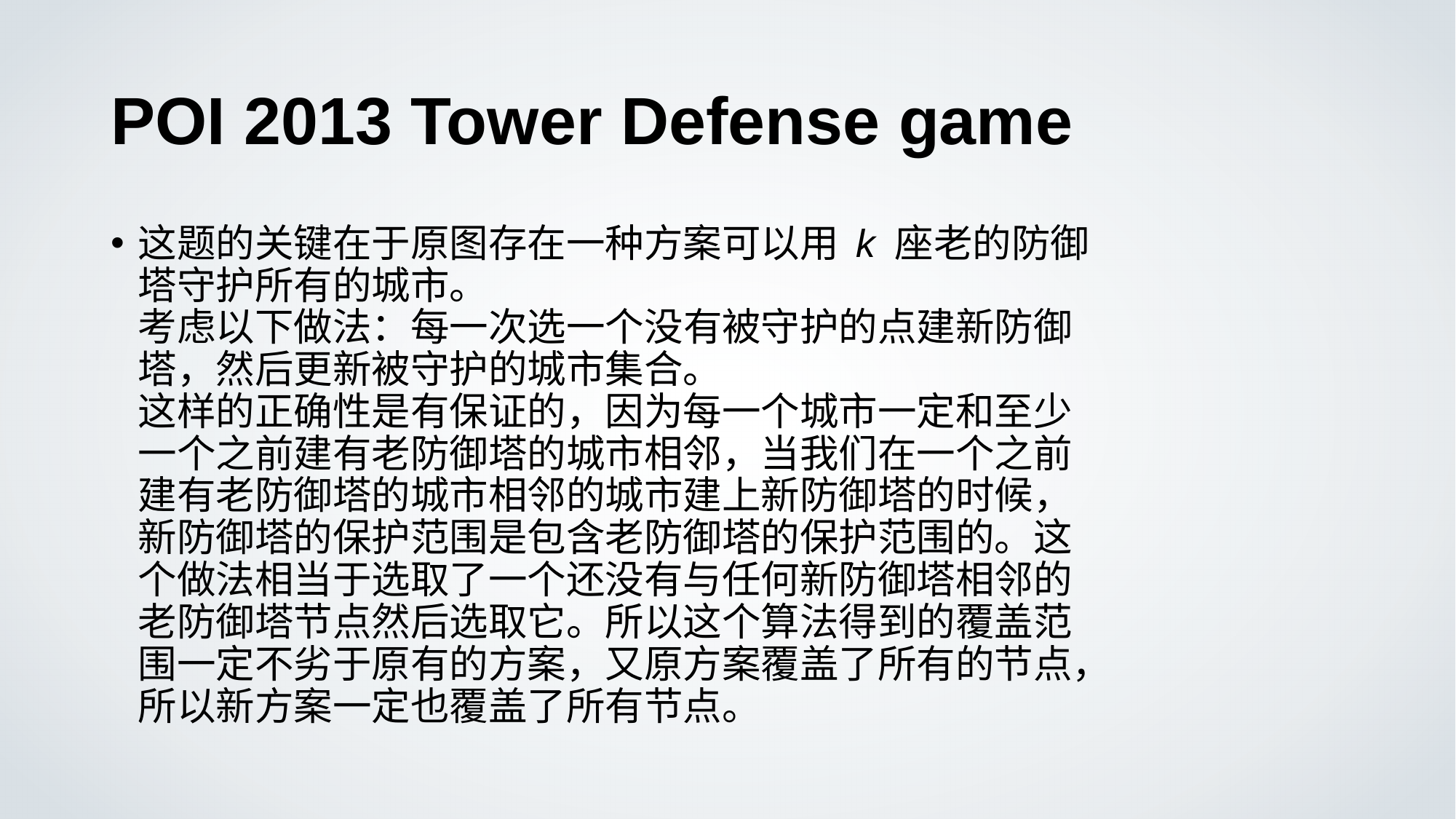

# POI 2013 Tower Defense game
这题的关键在于原图存在一种方案可以用 k 座老的防御
塔守护所有的城市。
考虑以下做法：每一次选一个没有被守护的点建新防御
塔，然后更新被守护的城市集合。
这样的正确性是有保证的，因为每一个城市一定和至少
一个之前建有老防御塔的城市相邻，当我们在一个之前
建有老防御塔的城市相邻的城市建上新防御塔的时候，
新防御塔的保护范围是包含老防御塔的保护范围的。这
个做法相当于选取了一个还没有与任何新防御塔相邻的
老防御塔节点然后选取它。所以这个算法得到的覆盖范
围一定不劣于原有的方案，又原方案覆盖了所有的节点，
所以新方案一定也覆盖了所有节点。